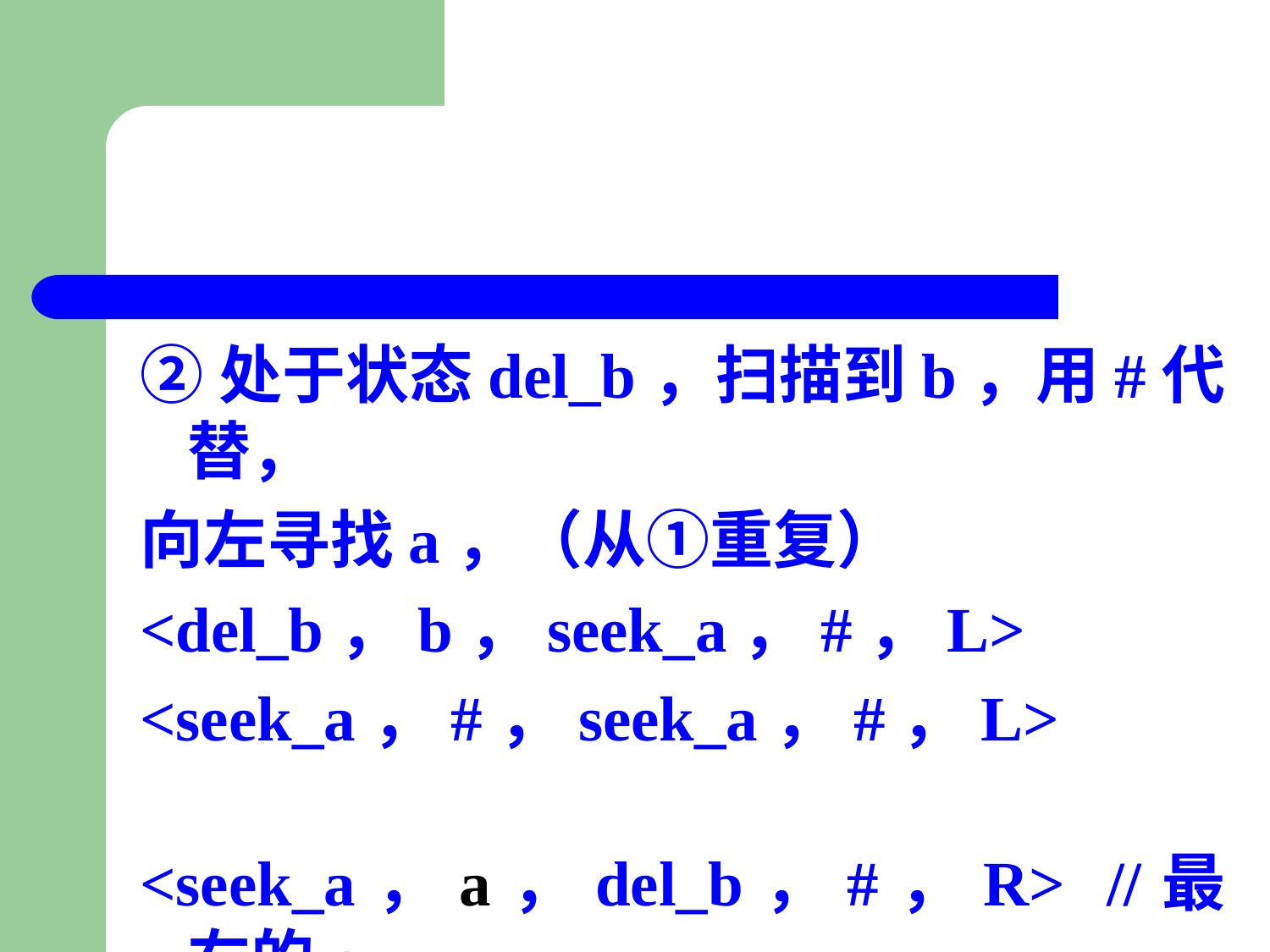

#
②处于状态del_b，扫描到b，用#代替，
向左寻找a，（从①重复）
<del_b，b，seek_a，#，L>
<seek_a，#，seek_a，#，L>
<seek_a，a，del_b，#，R>  //最右的a